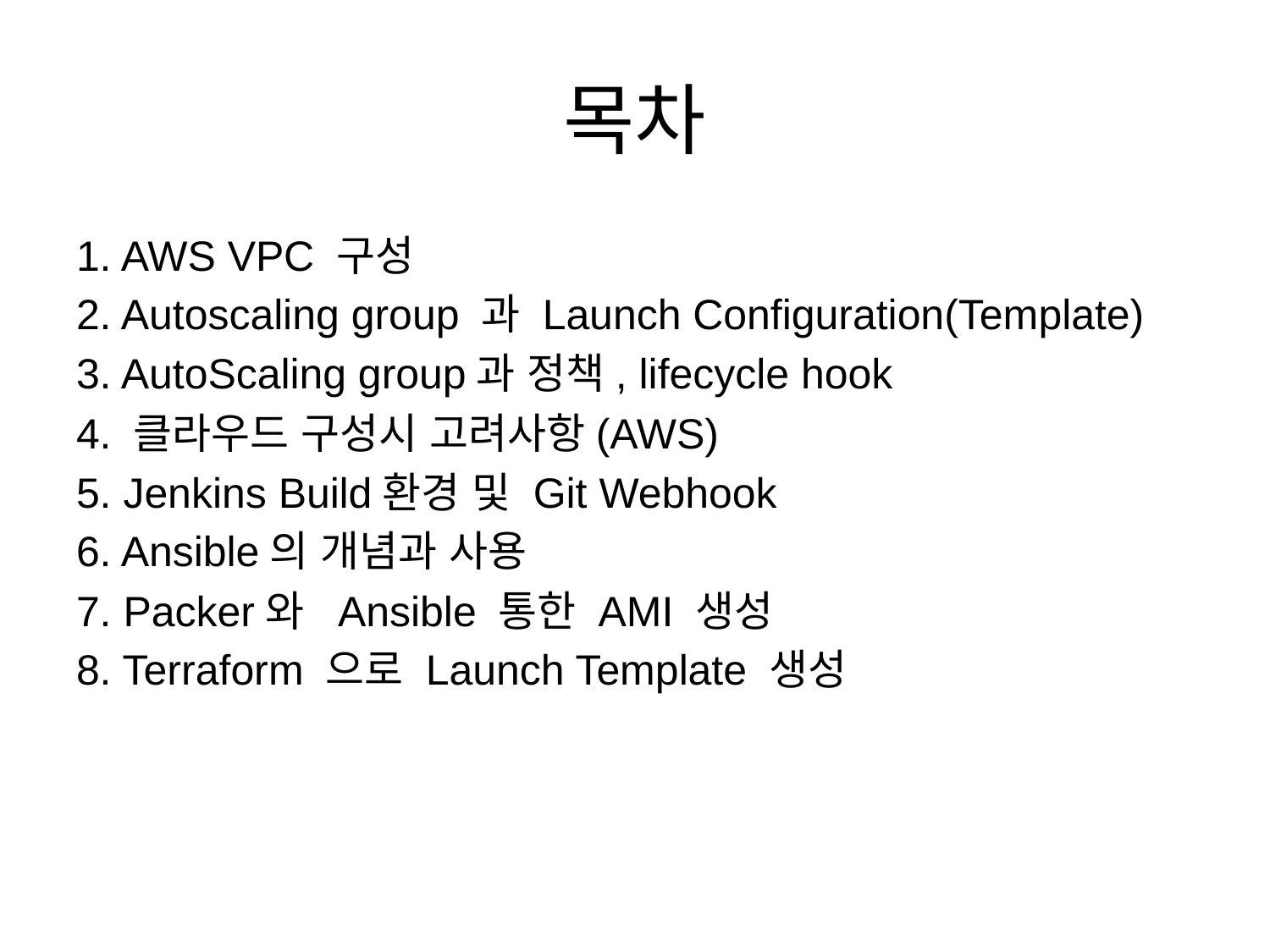

# 목차
1. AWS VPC 구성
2. Autoscaling group 과 Launch Configuration(Template)
3. AutoScaling group과 정책, lifecycle hook
4. 클라우드 구성시 고려사항(AWS)
5. Jenkins Build환경 및 Git Webhook
6. Ansible의 개념과 사용
7. Packer와  Ansible 통한 AMI 생성
8. Terraform 으로 Launch Template 생성